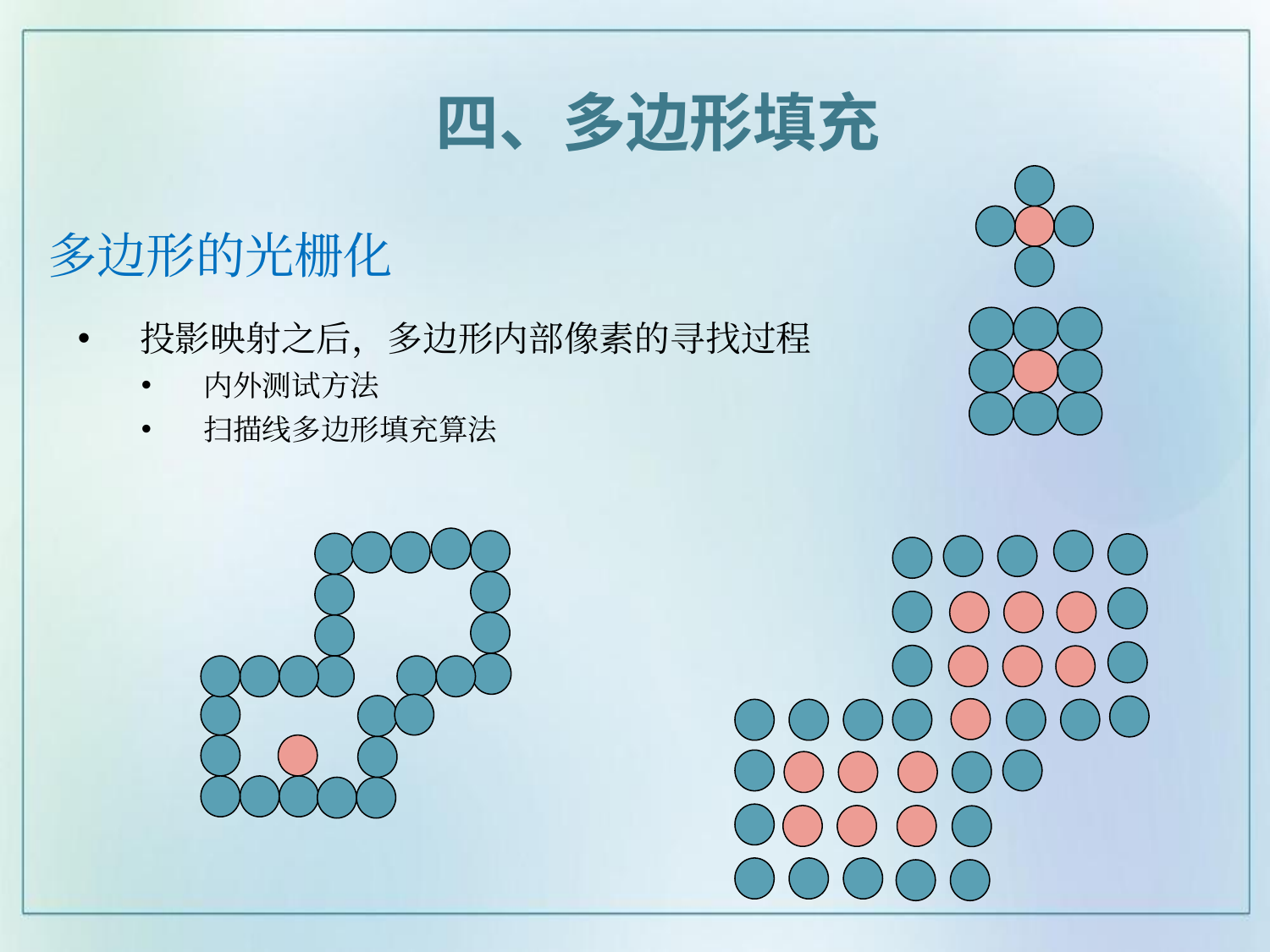

四、多边形填充

# 多边形的光栅化
投影映射之后，多边形内部像素的寻找过程
内外测试方法
扫描线多边形填充算法